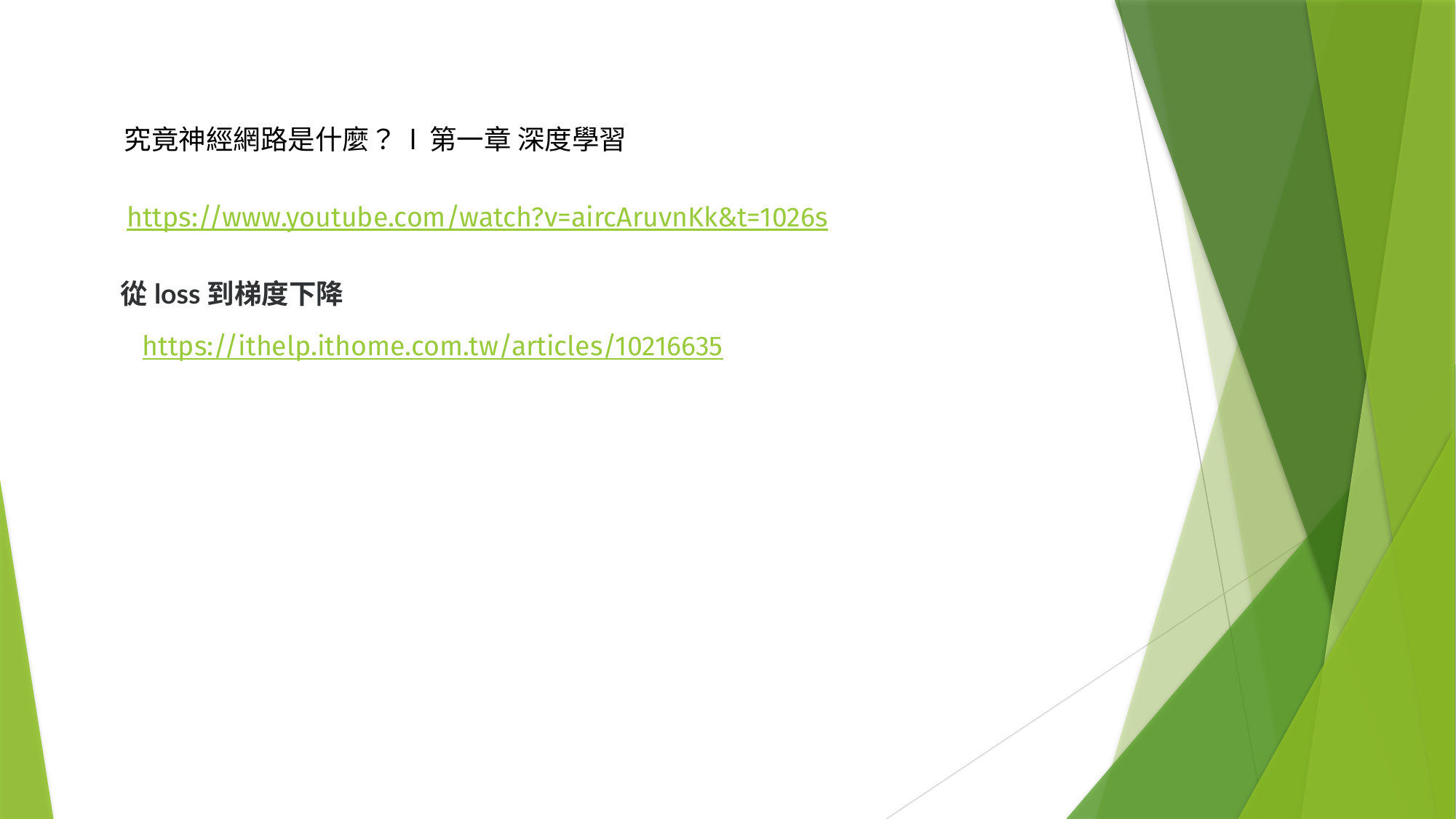

究竟神經網路是什麼？ l 第一章 深度學習
https://www.youtube.com/watch?v=aircAruvnKk&t=1026s
從loss到梯度下降
https://ithelp.ithome.com.tw/articles/10216635